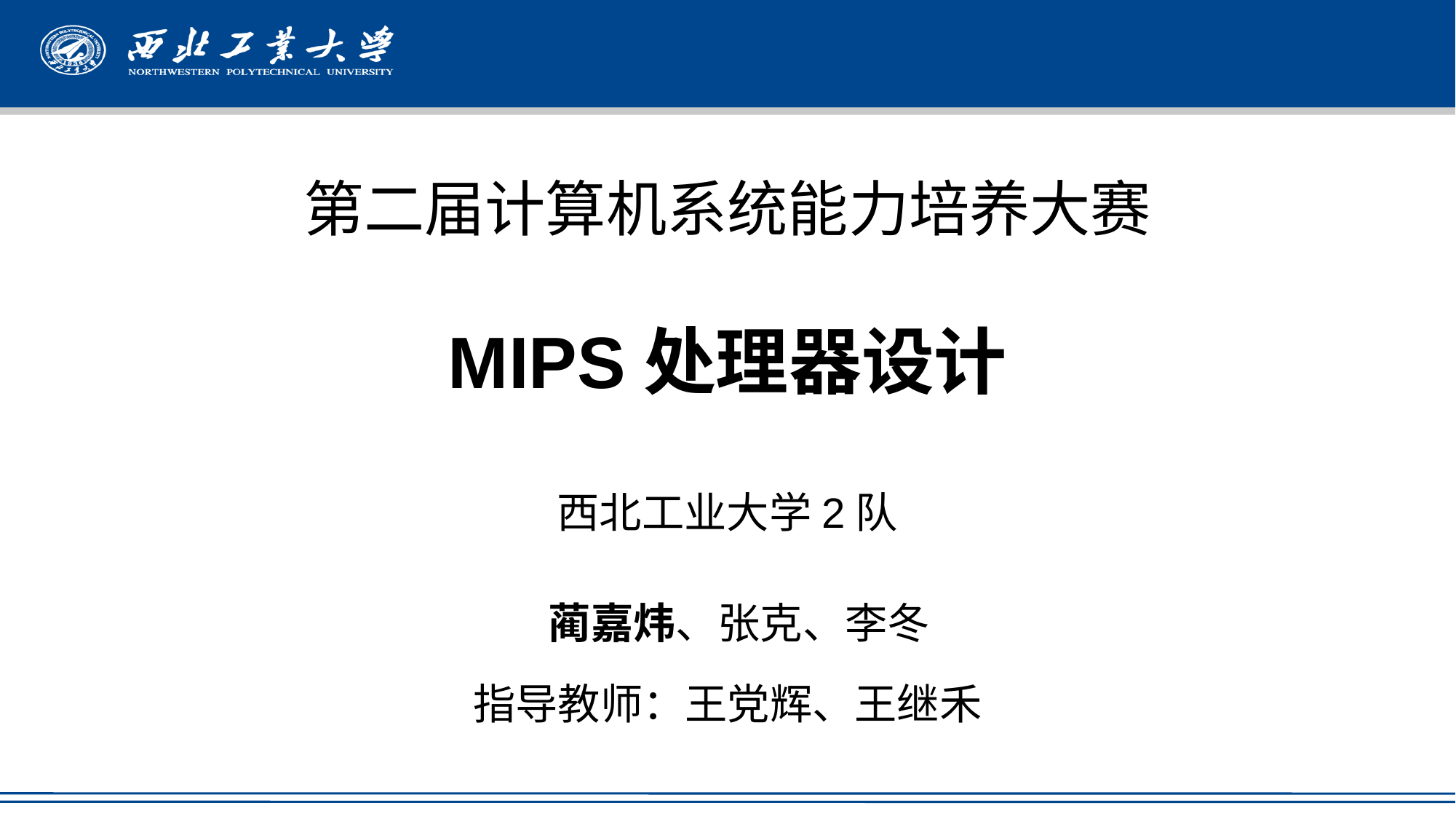

第二届计算机系统能力培养大赛
MIPS处理器设计
西北工业大学2队
蔺嘉炜、张克、李冬
指导教师：王党辉、王继禾